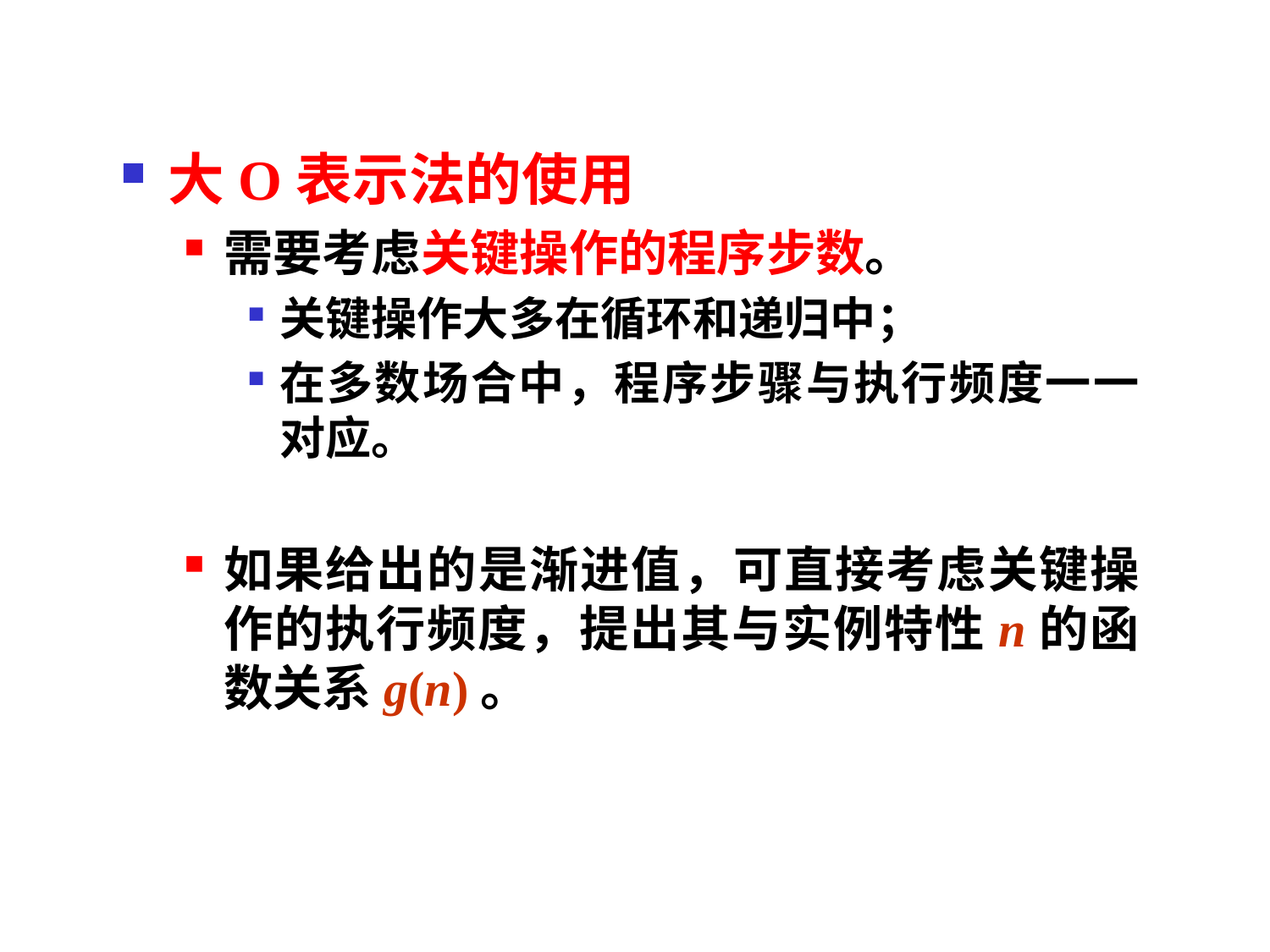

大O表示法的使用
需要考虑关键操作的程序步数。
关键操作大多在循环和递归中；
在多数场合中，程序步骤与执行频度一一对应。

如果给出的是渐进值，可直接考虑关键操作的执行频度，提出其与实例特性n的函数关系g(n)。
92